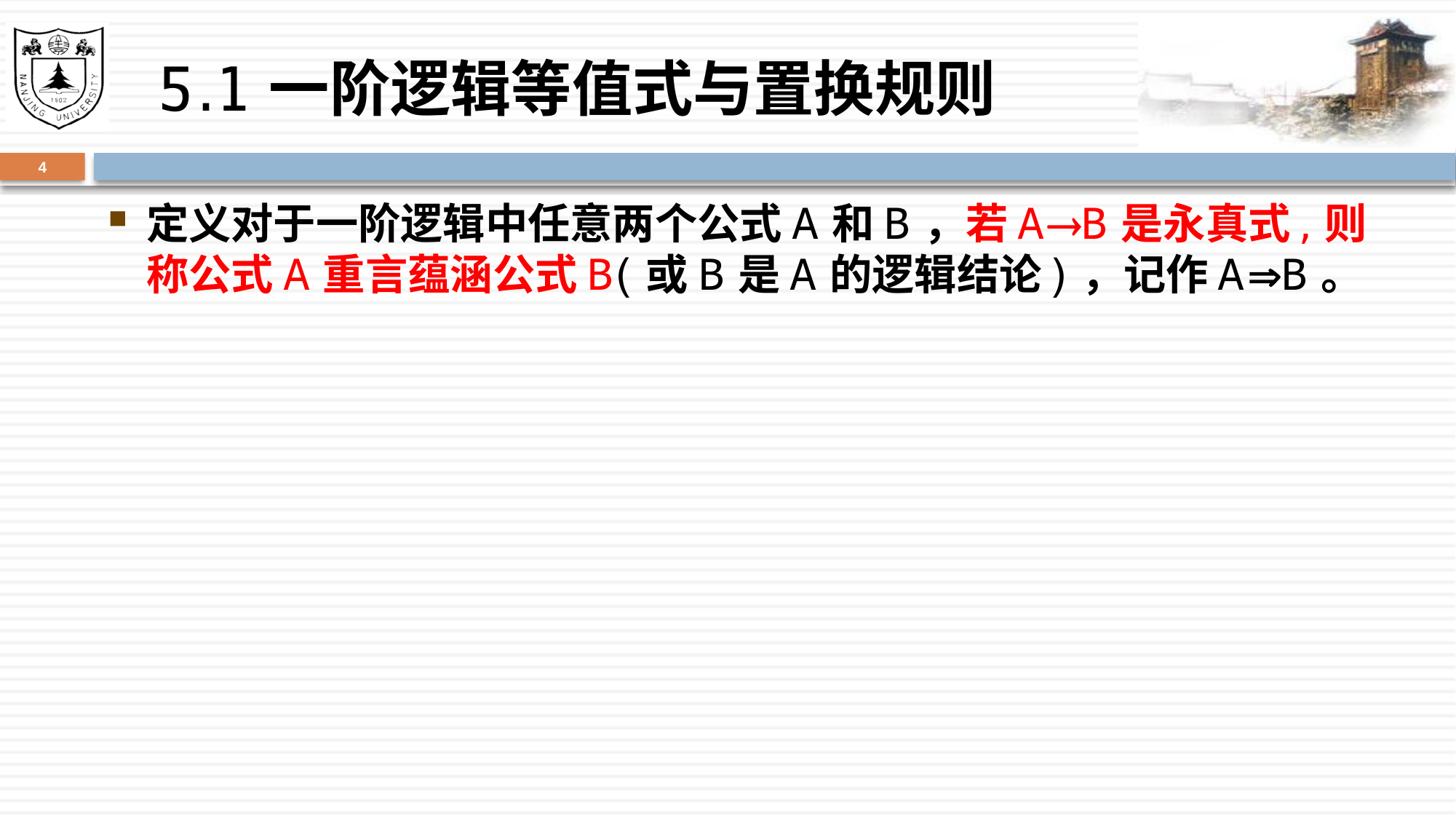

# 5.1一阶逻辑等值式与置换规则
4
定义对于一阶逻辑中任意两个公式A和B，若A→B是永真式,则称公式A重言蕴涵公式B(或B是A的逻辑结论)，记作A⇒B。